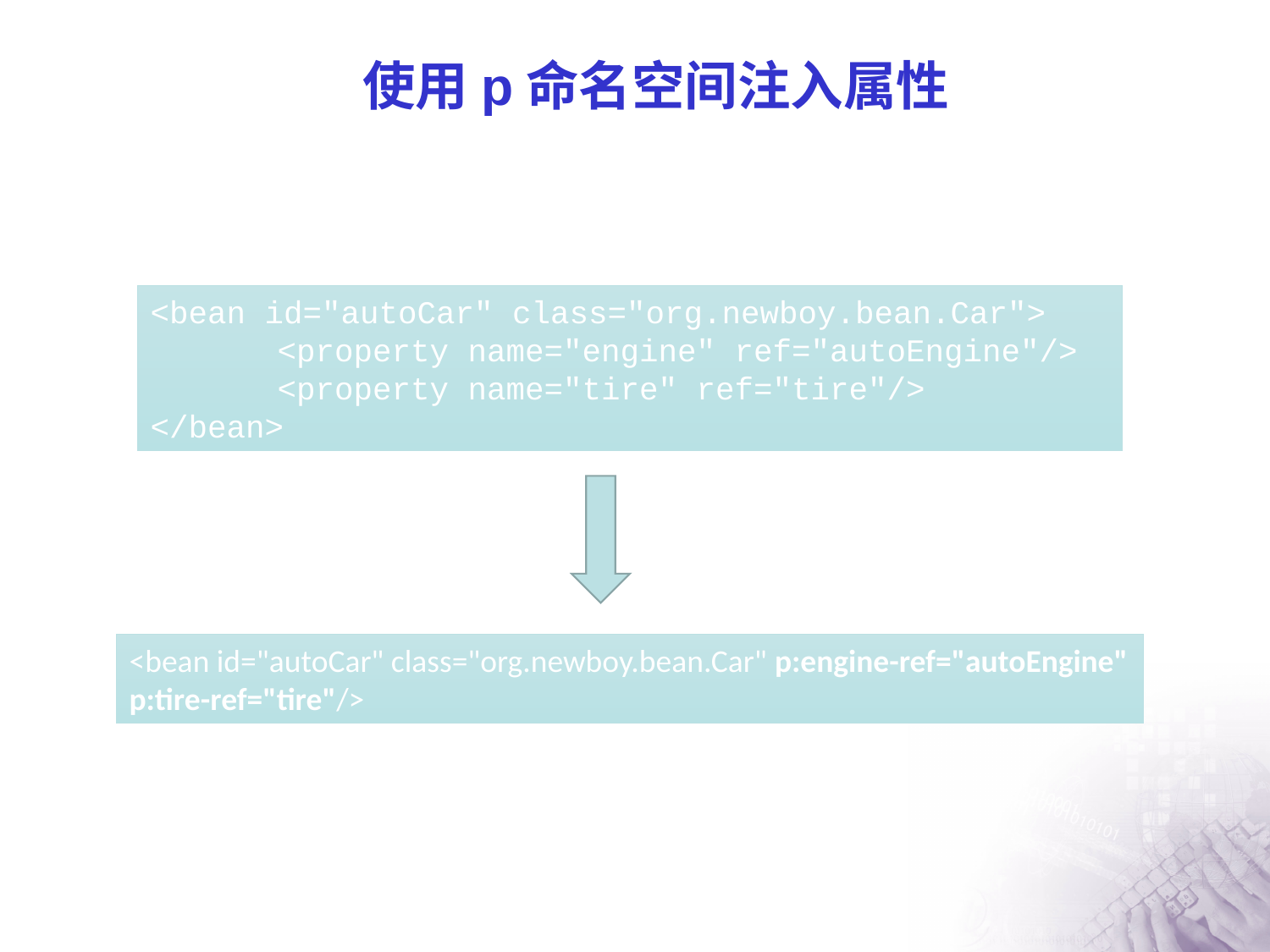

# 使用p命名空间注入属性
<bean id="autoCar" class="org.newboy.bean.Car">
	<property name="engine" ref="autoEngine"/>
	<property name="tire" ref="tire"/>
</bean>

<bean id="autoCar" class="org.newboy.bean.Car" p:engine-ref="autoEngine" p:tire-ref="tire"/>